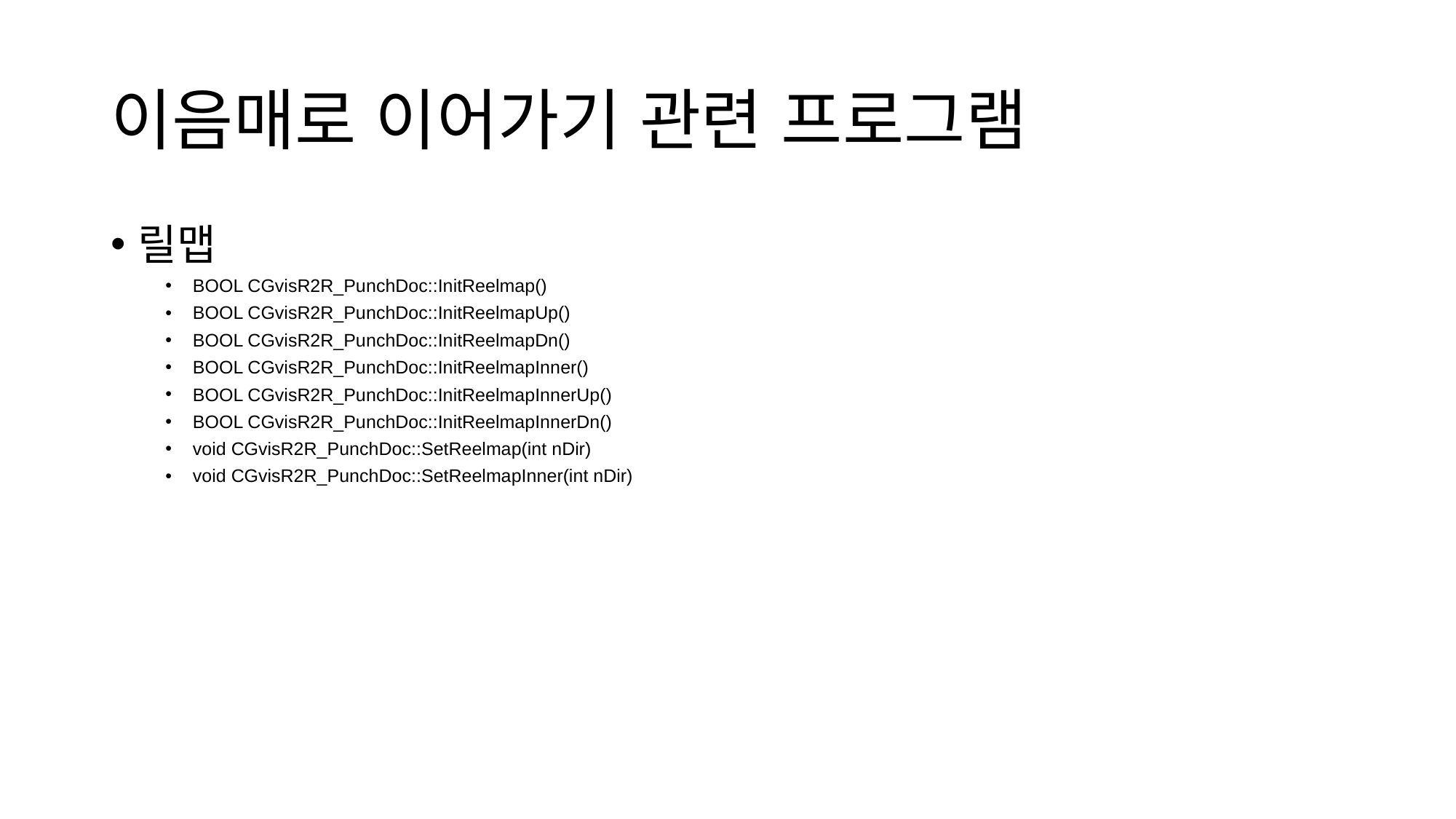

# 이음매로 이어가기 관련 프로그램
릴맵
BOOL CGvisR2R_PunchDoc::InitReelmap()
BOOL CGvisR2R_PunchDoc::InitReelmapUp()
BOOL CGvisR2R_PunchDoc::InitReelmapDn()
BOOL CGvisR2R_PunchDoc::InitReelmapInner()
BOOL CGvisR2R_PunchDoc::InitReelmapInnerUp()
BOOL CGvisR2R_PunchDoc::InitReelmapInnerDn()
void CGvisR2R_PunchDoc::SetReelmap(int nDir)
void CGvisR2R_PunchDoc::SetReelmapInner(int nDir)